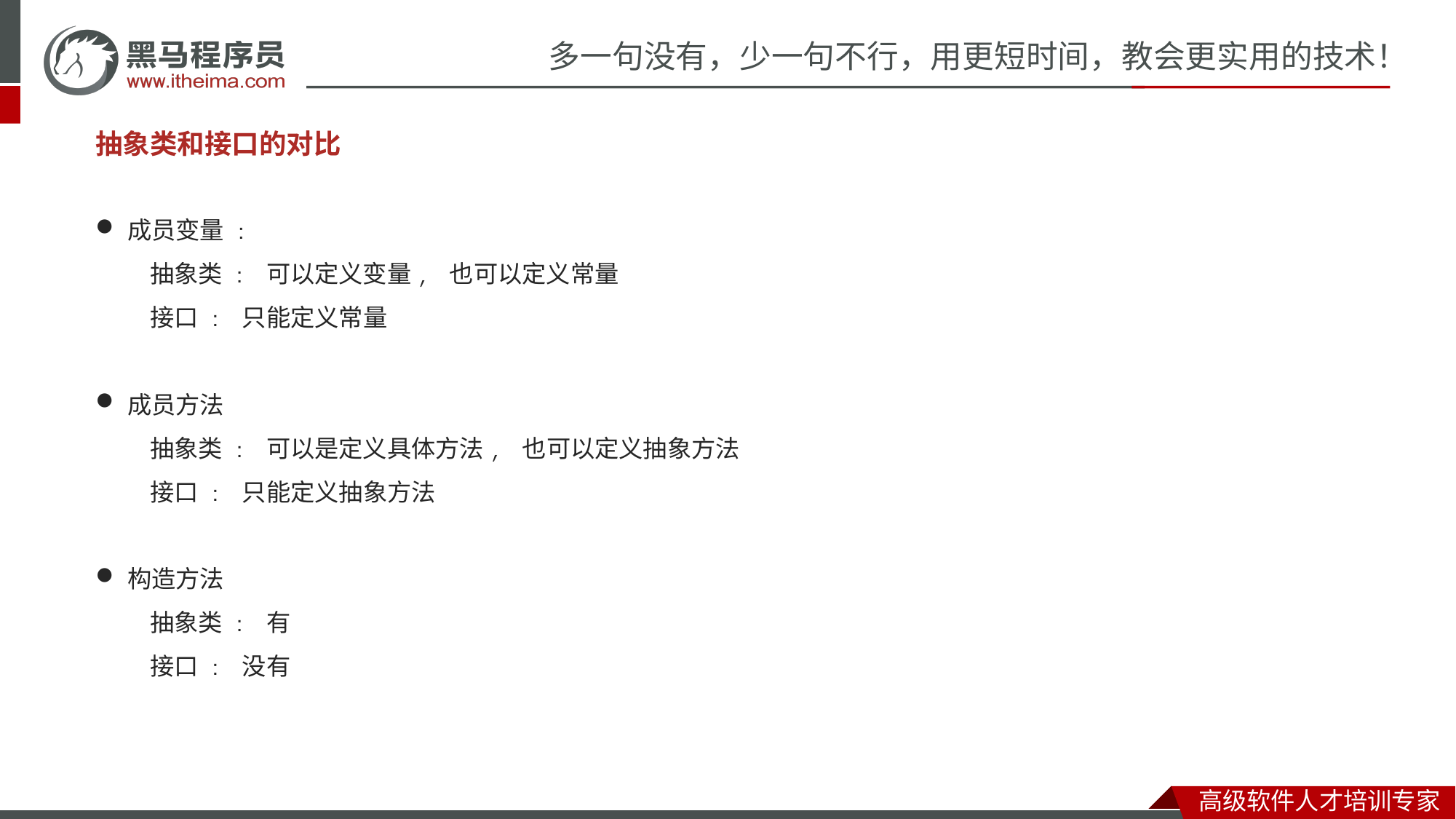

#

抽象类和接口的对比
成员变量 :
抽象类 : 可以定义变量, 也可以定义常量
接口 : 只能定义常量

成员方法
抽象类 : 可以是定义具体方法, 也可以定义抽象方法
接口 : 只能定义抽象方法

构造方法
抽象类 : 有
接口 : 没有